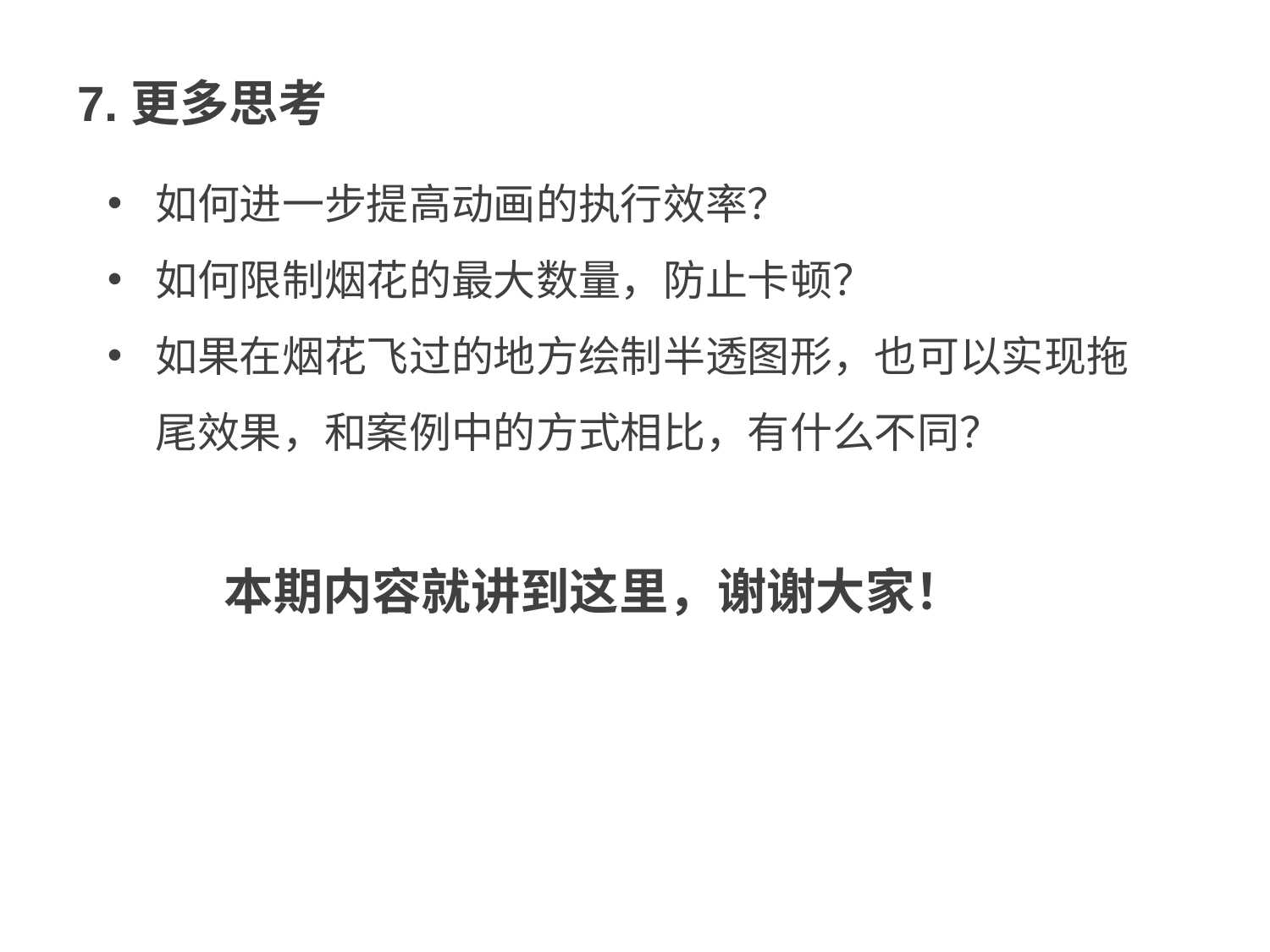

7.更多思考
如何进一步提高动画的执行效率？
如何限制烟花的最大数量，防止卡顿？
如果在烟花飞过的地方绘制半透图形，也可以实现拖尾效果，和案例中的方式相比，有什么不同？
	本期内容就讲到这里，谢谢大家！